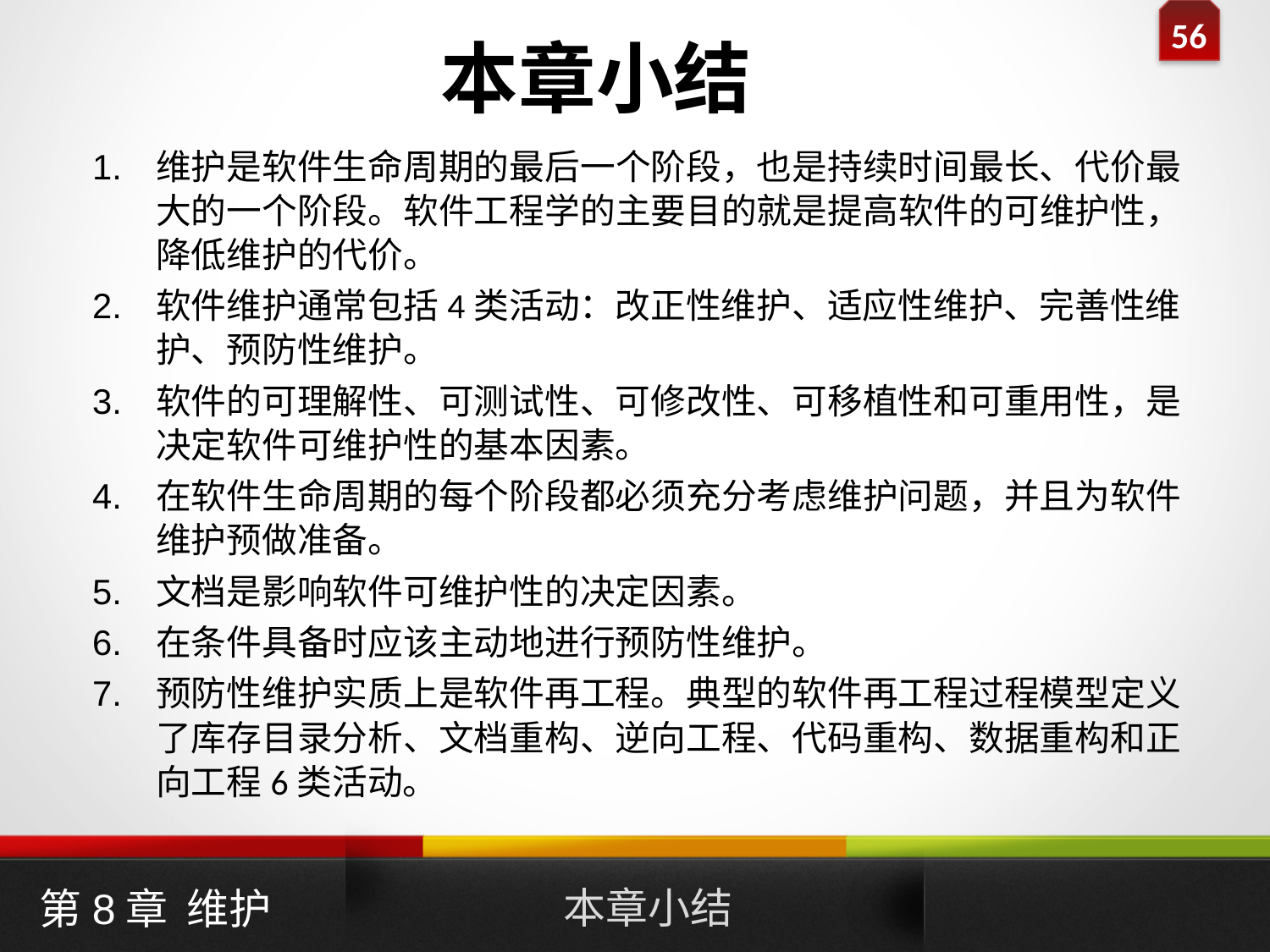

# 本章小结
维护是软件生命周期的最后一个阶段，也是持续时间最长、代价最大的一个阶段。软件工程学的主要目的就是提高软件的可维护性，降低维护的代价。
软件维护通常包括4类活动：改正性维护、适应性维护、完善性维护、预防性维护。
软件的可理解性、可测试性、可修改性、可移植性和可重用性，是决定软件可维护性的基本因素。
在软件生命周期的每个阶段都必须充分考虑维护问题，并且为软件维护预做准备。
文档是影响软件可维护性的决定因素。
在条件具备时应该主动地进行预防性维护。
预防性维护实质上是软件再工程。典型的软件再工程过程模型定义了库存目录分析、文档重构、逆向工程、代码重构、数据重构和正向工程6类活动。
本章小结